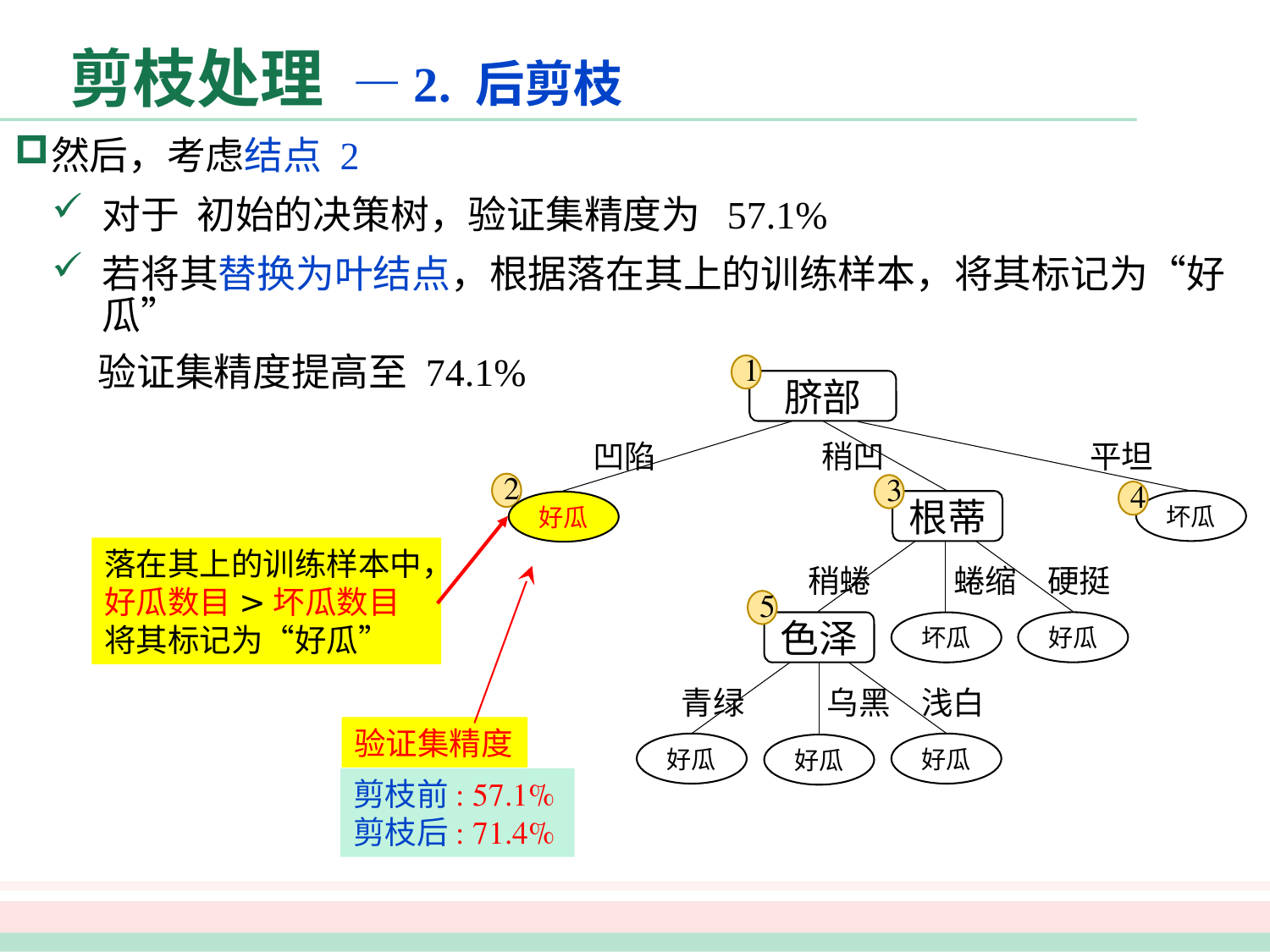

剪枝处理  —2. 后剪枝
然后，考虑结点 2
对于  初始的决策树，验证集精度为  57.1%
若将其替换为叶结点，根据落在其上的训练样本，将其标记为“好瓜”
验证集精度提高至 74.1%
1
脐部
凹陷
稍凹
平坦
2
3
4
坏瓜
根蒂
稍蜷
蜷缩
硬挺
5
色泽
好瓜
坏瓜
青绿
乌黑
浅白
好瓜
好瓜
好瓜
落在其上的训练样本中，
好瓜数目>坏瓜数目
将其标记为“好瓜”
验证集精度
好瓜
剪枝前: 57.1%
剪枝后: 71.4%